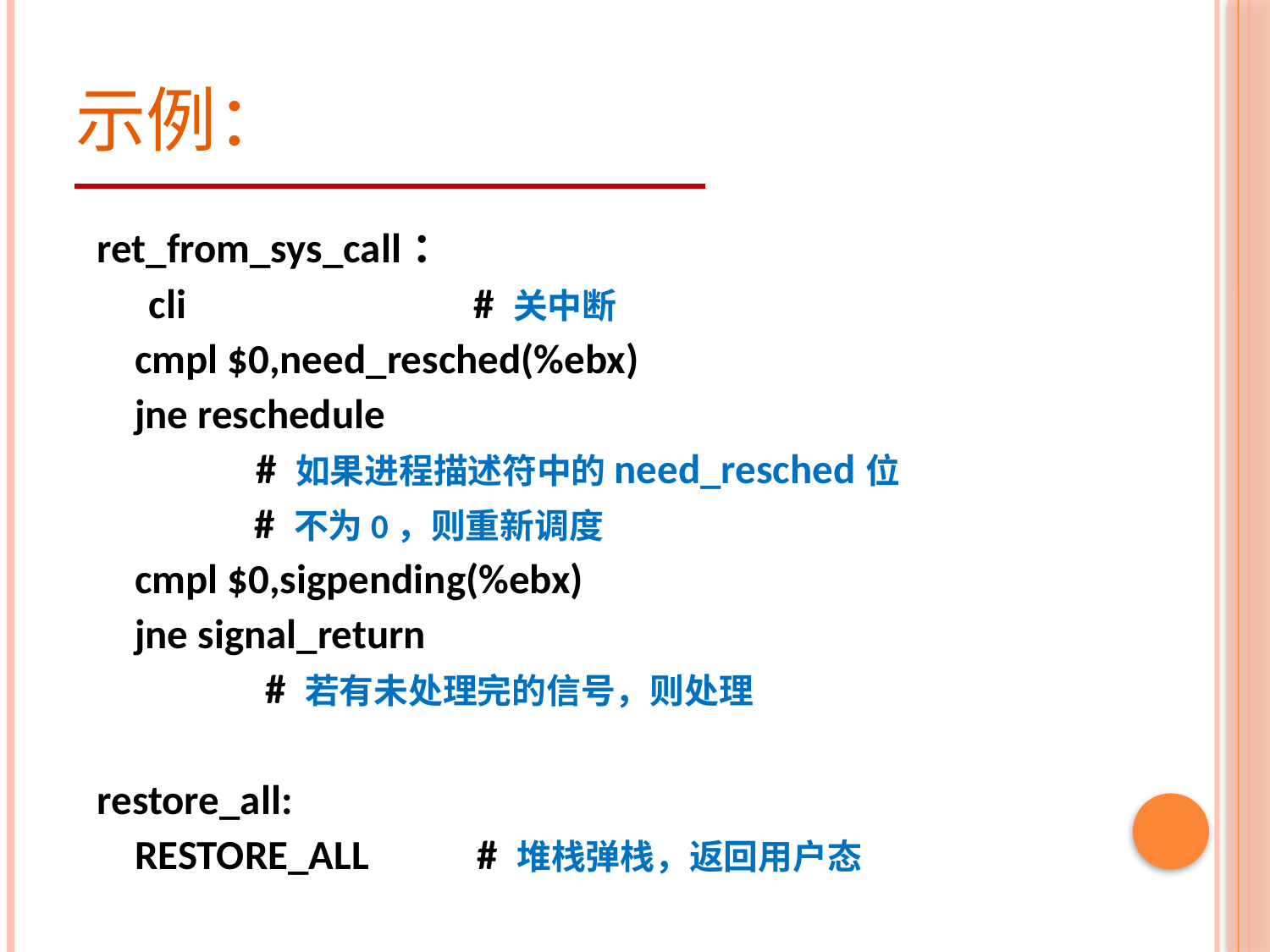

# 示例：
ret_from_sys_call：
　cli	                       # 关中断
	cmpl $0,need_resched(%ebx)
	jne reschedule
                 # 如果进程描述符中的need_resched位
                    # 不为0，则重新调度
	cmpl $0,sigpending(%ebx)
	jne signal_return
                  # 若有未处理完的信号，则处理

restore_all:
	RESTORE_ALL　     # 堆栈弹栈，返回用户态